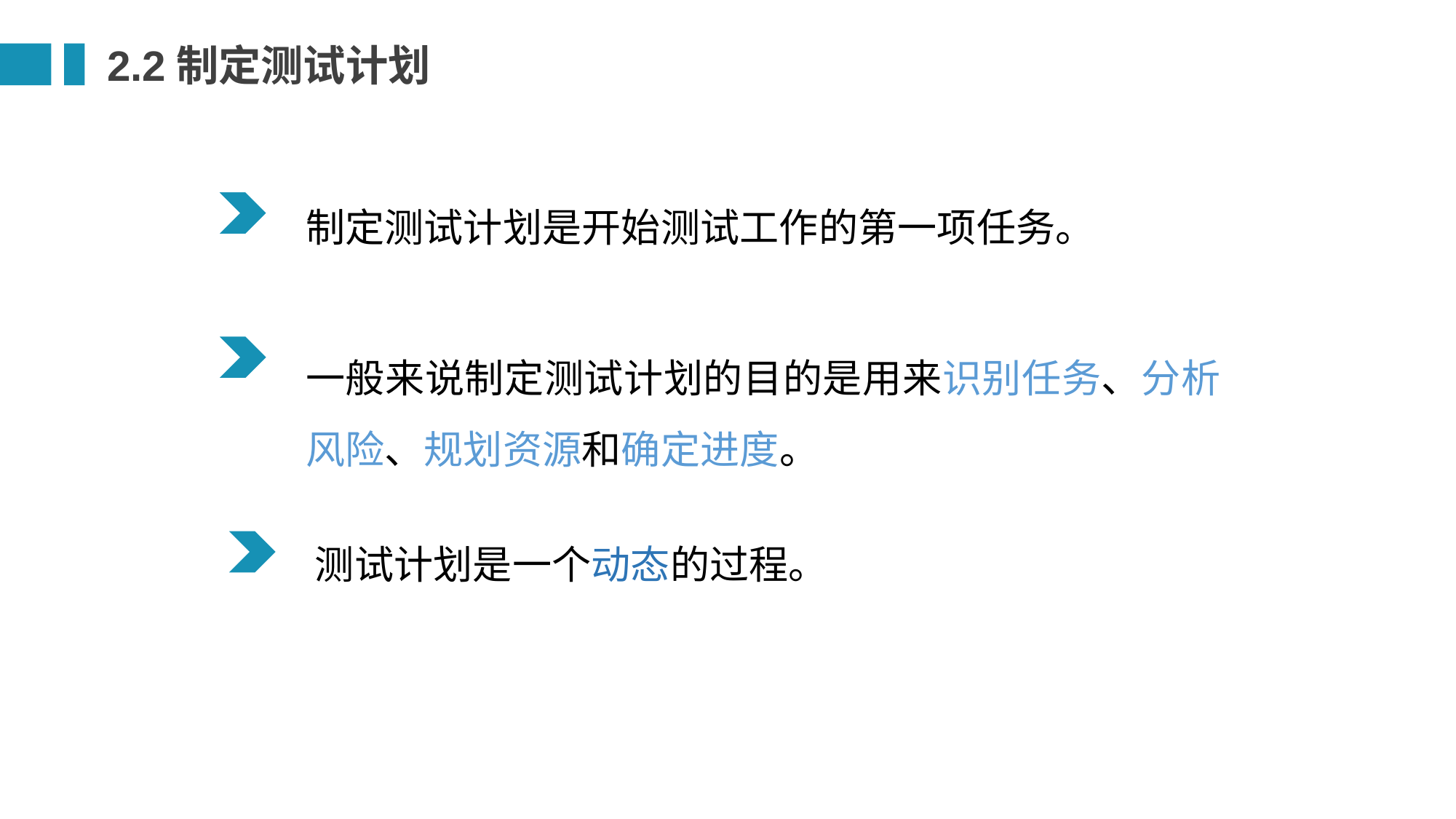

2.2制定测试计划

制定测试计划是开始测试工作的第一项任务。

一般来说制定测试计划的目的是用来识别任务、分析风险、规划资源和确定进度。

测试计划是一个动态的过程。

41